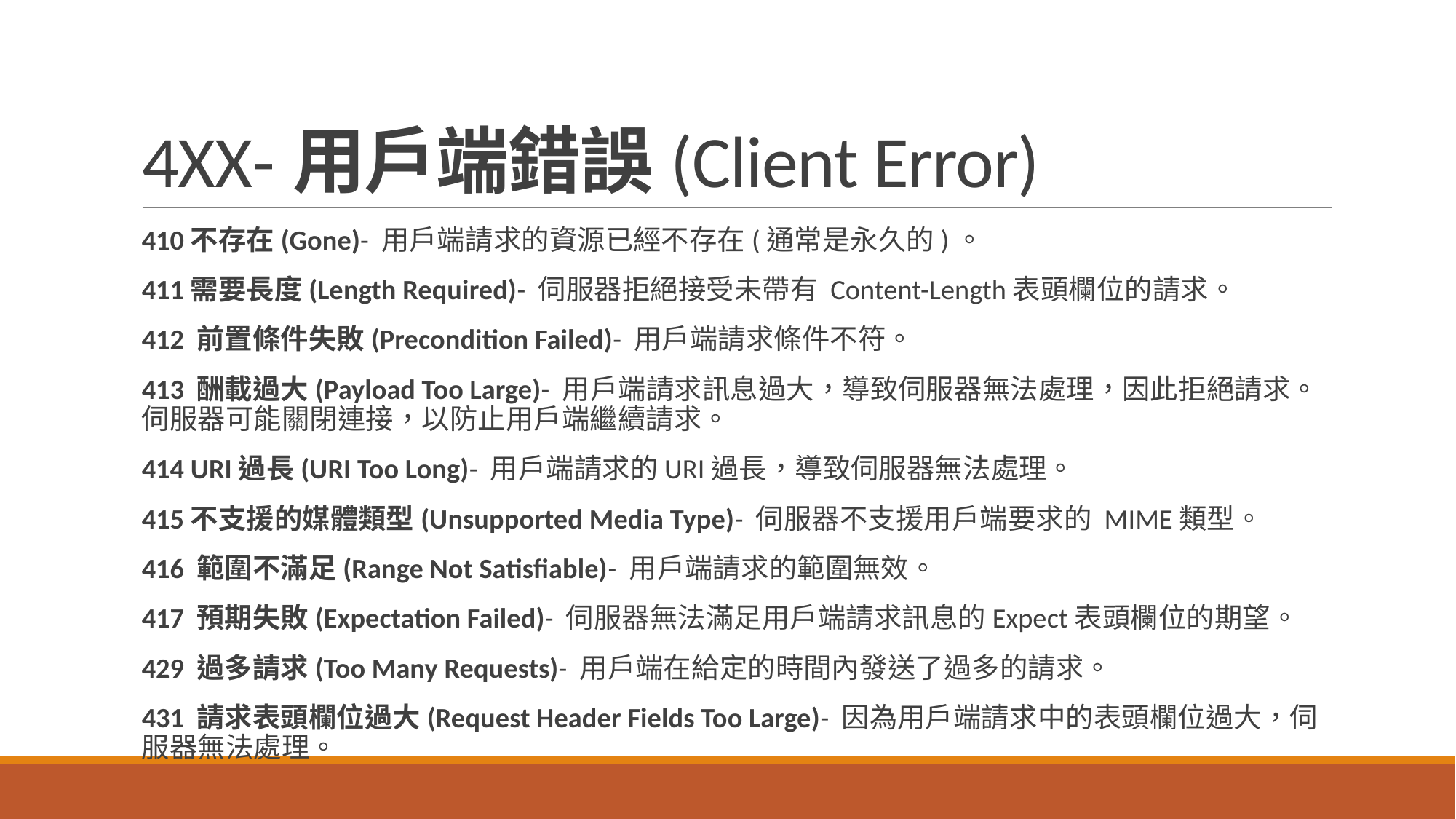

# 4XX-用戶端錯誤(Client Error)
410不存在(Gone)- 用戶端請求的資源已經不存在(通常是永久的)。
411需要長度(Length Required)- 伺服器拒絕接受未帶有 Content-Length表頭欄位的請求。
412 前置條件失敗(Precondition Failed)- 用戶端請求條件不符。
413 酬載過大(Payload Too Large)- 用戶端請求訊息過大，導致伺服器無法處理，因此拒絕請求。伺服器可能關閉連接，以防止用戶端繼續請求。
414 URI過長(URI Too Long)- 用戶端請求的URI過長，導致伺服器無法處理。
415不支援的媒體類型(Unsupported Media Type)- 伺服器不支援用戶端要求的 MIME類型。
416 範圍不滿足(Range Not Satisfiable)- 用戶端請求的範圍無效。
417 預期失敗(Expectation Failed)- 伺服器無法滿足用戶端請求訊息的Expect表頭欄位的期望。
429 過多請求(Too Many Requests)- 用戶端在給定的時間內發送了過多的請求。
431 請求表頭欄位過大(Request Header Fields Too Large)- 因為用戶端請求中的表頭欄位過大，伺服器無法處理。